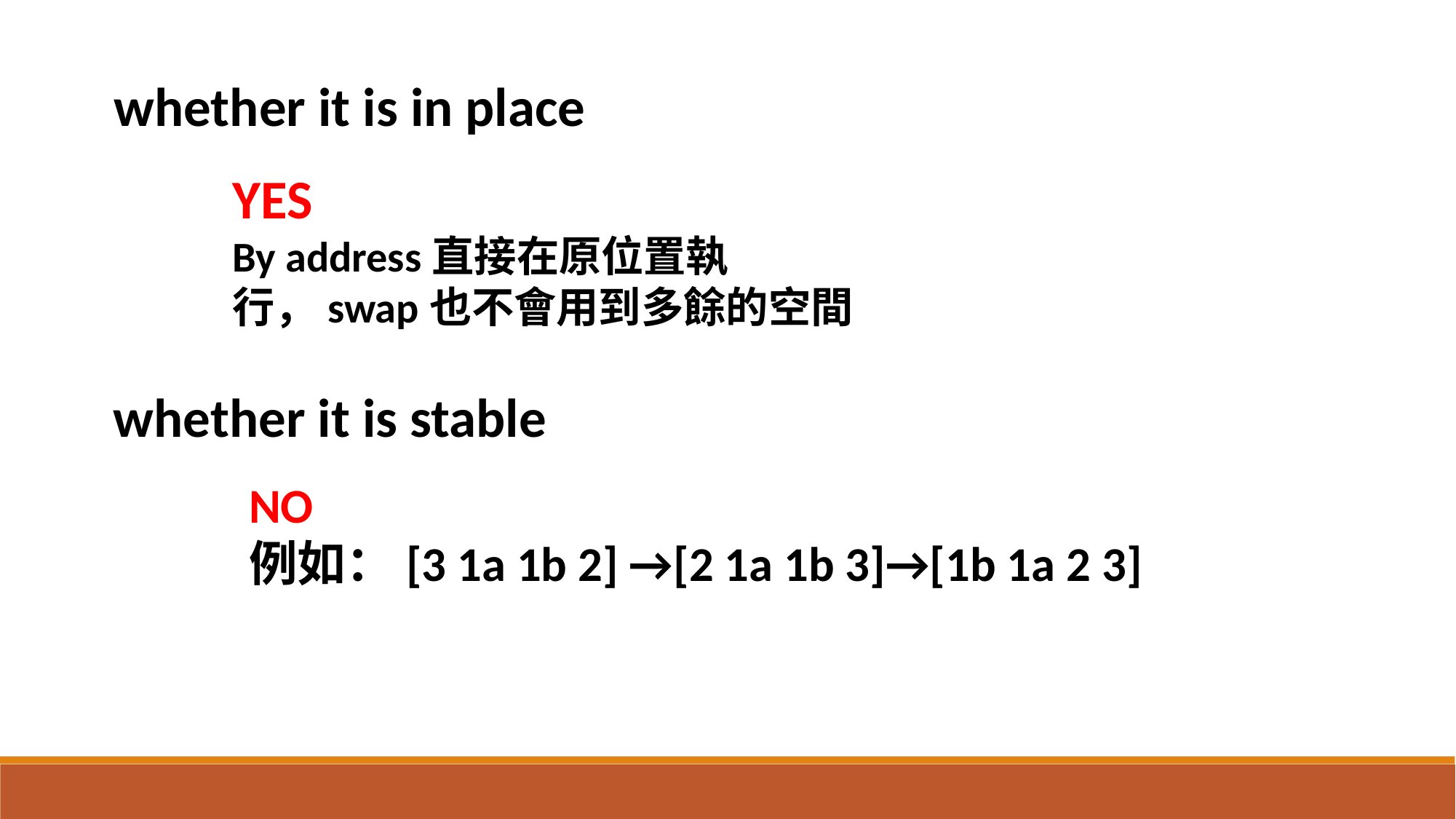

whether it is in place
YES
By address直接在原位置執行，swap也不會用到多餘的空間
 whether it is stable
NO
例如：[3 1a 1b 2] →[2 1a 1b 3]→[1b 1a 2 3]